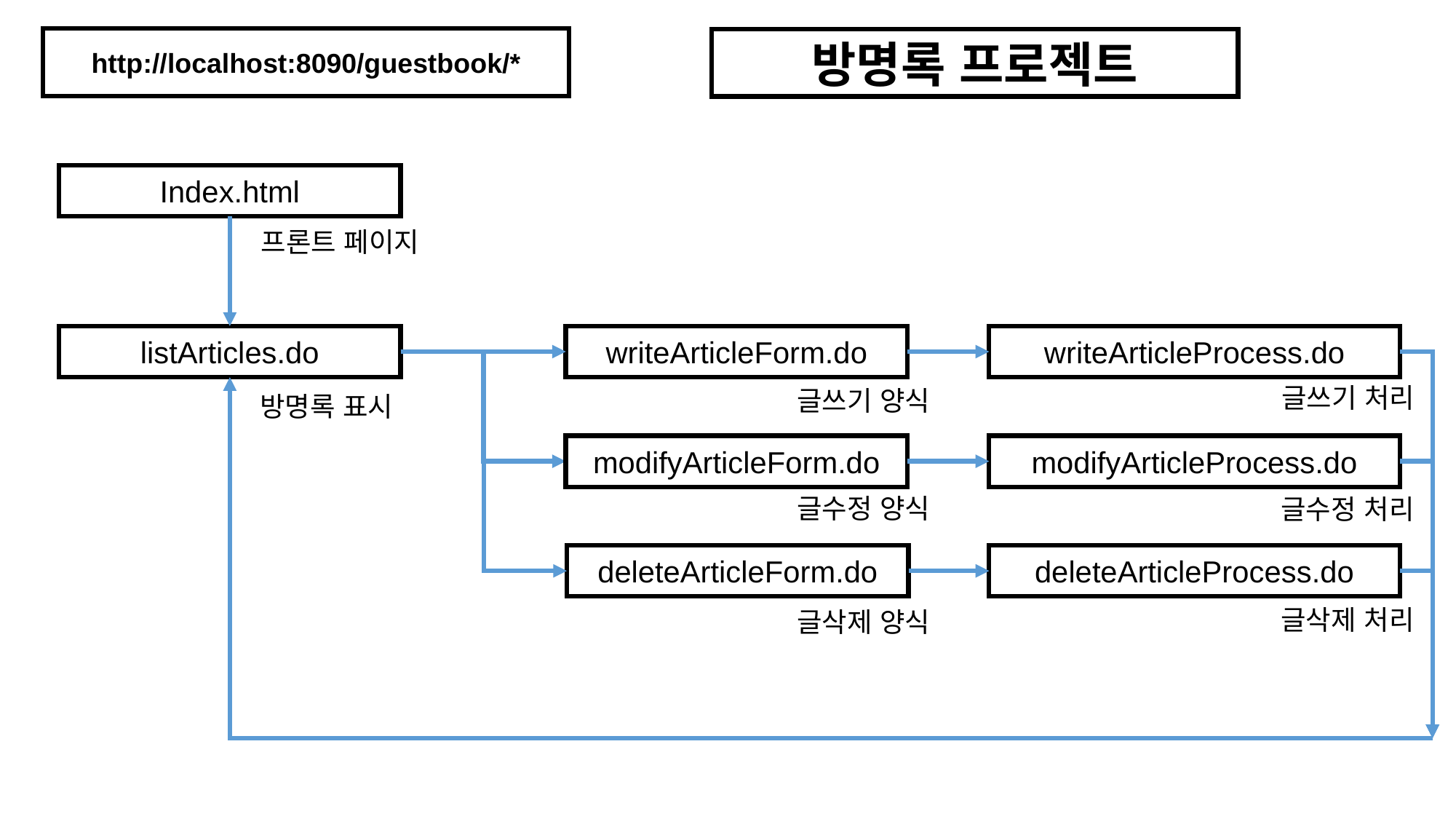

http://localhost:8090/guestbook/*
방명록 프로젝트
Index.html
프론트 페이지
listArticles.do
writeArticleForm.do
writeArticleProcess.do
글쓰기 처리
글쓰기 양식
방명록 표시
modifyArticleForm.do
modifyArticleProcess.do
글수정 양식
글수정 처리
deleteArticleForm.do
deleteArticleProcess.do
글삭제 처리
글삭제 양식